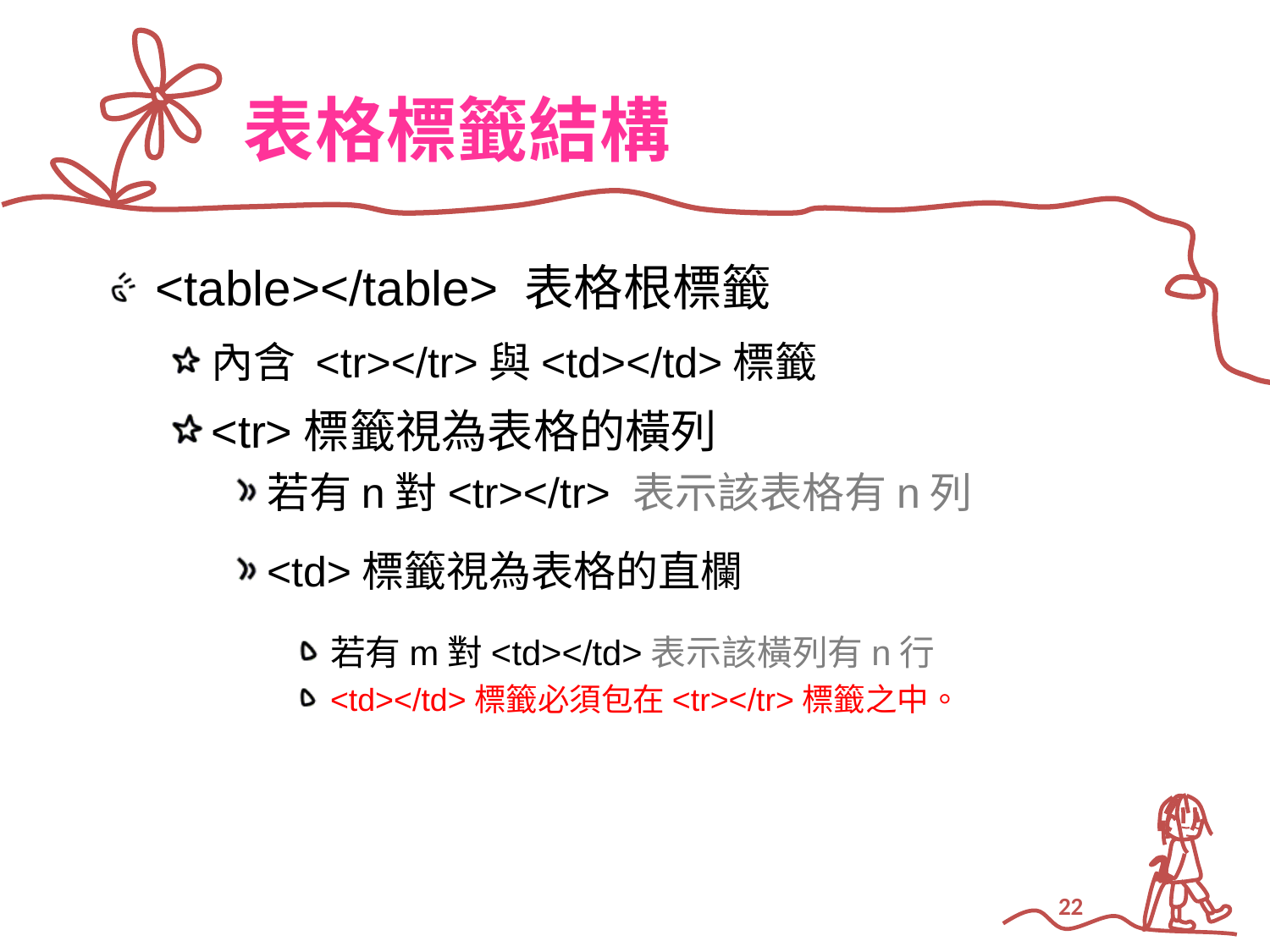

# 表格標籤結構
<table></table> 表格根標籤
內含 <tr></tr>與<td></td>標籤
<tr>標籤視為表格的橫列
若有n對<tr></tr> 表示該表格有n列
<td>標籤視為表格的直欄
若有m對<td></td>表示該橫列有n行
<td></td>標籤必須包在<tr></tr>標籤之中。
22